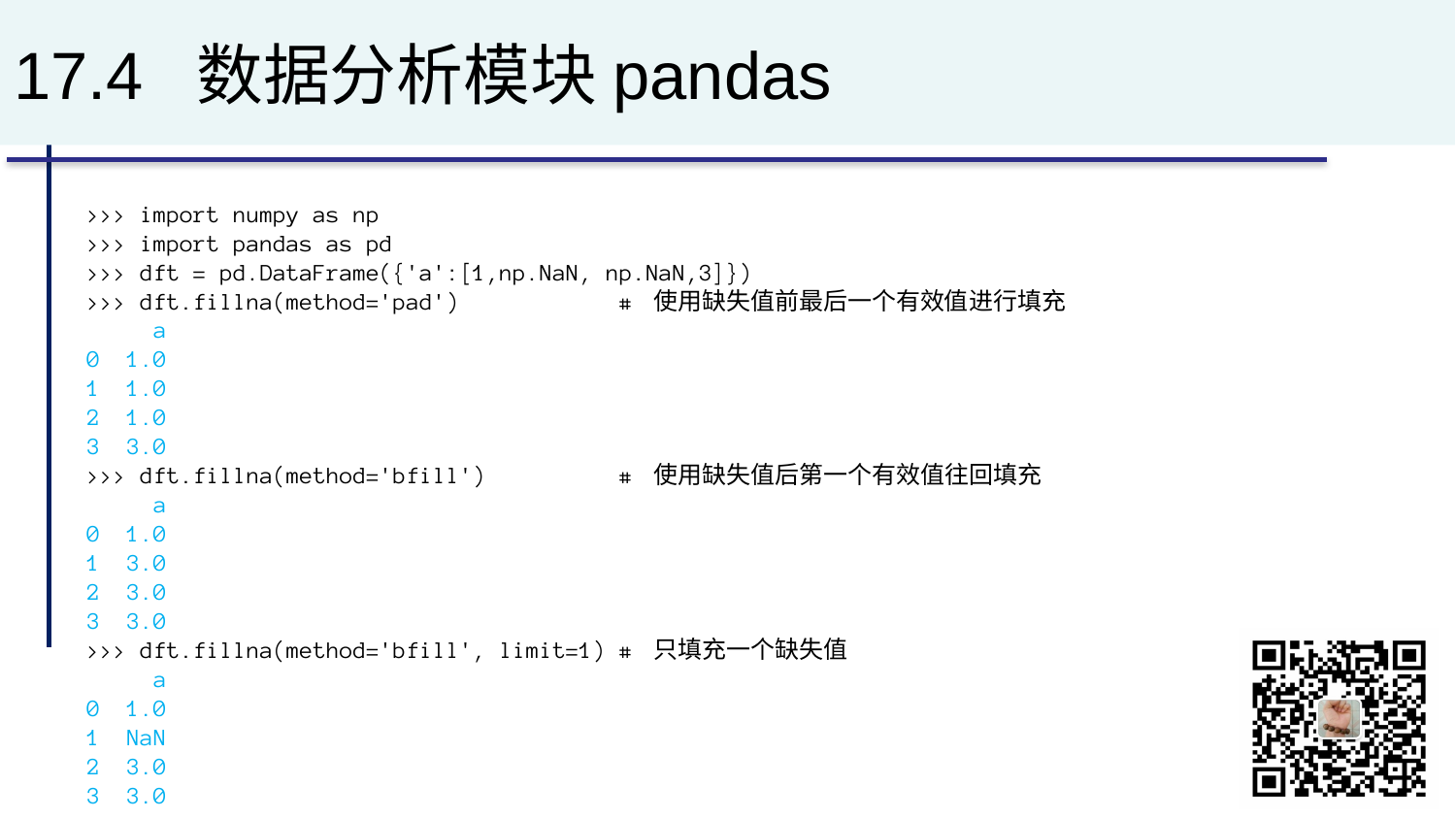

# 17.4  数据分析模块pandas
>>> import numpy as np
>>> import pandas as pd
>>> dft = pd.DataFrame({'a':[1,np.NaN, np.NaN,3]})
>>> dft.fillna(method='pad')            # 使用缺失值前最后一个有效值进行填充
     a
0  1.0
1  1.0
2  1.0
3  3.0
>>> dft.fillna(method='bfill')          # 使用缺失值后第一个有效值往回填充
     a
0  1.0
1  3.0
2  3.0
3  3.0
>>> dft.fillna(method='bfill', limit=1) # 只填充一个缺失值
     a
0  1.0
1  NaN
2  3.0
3  3.0